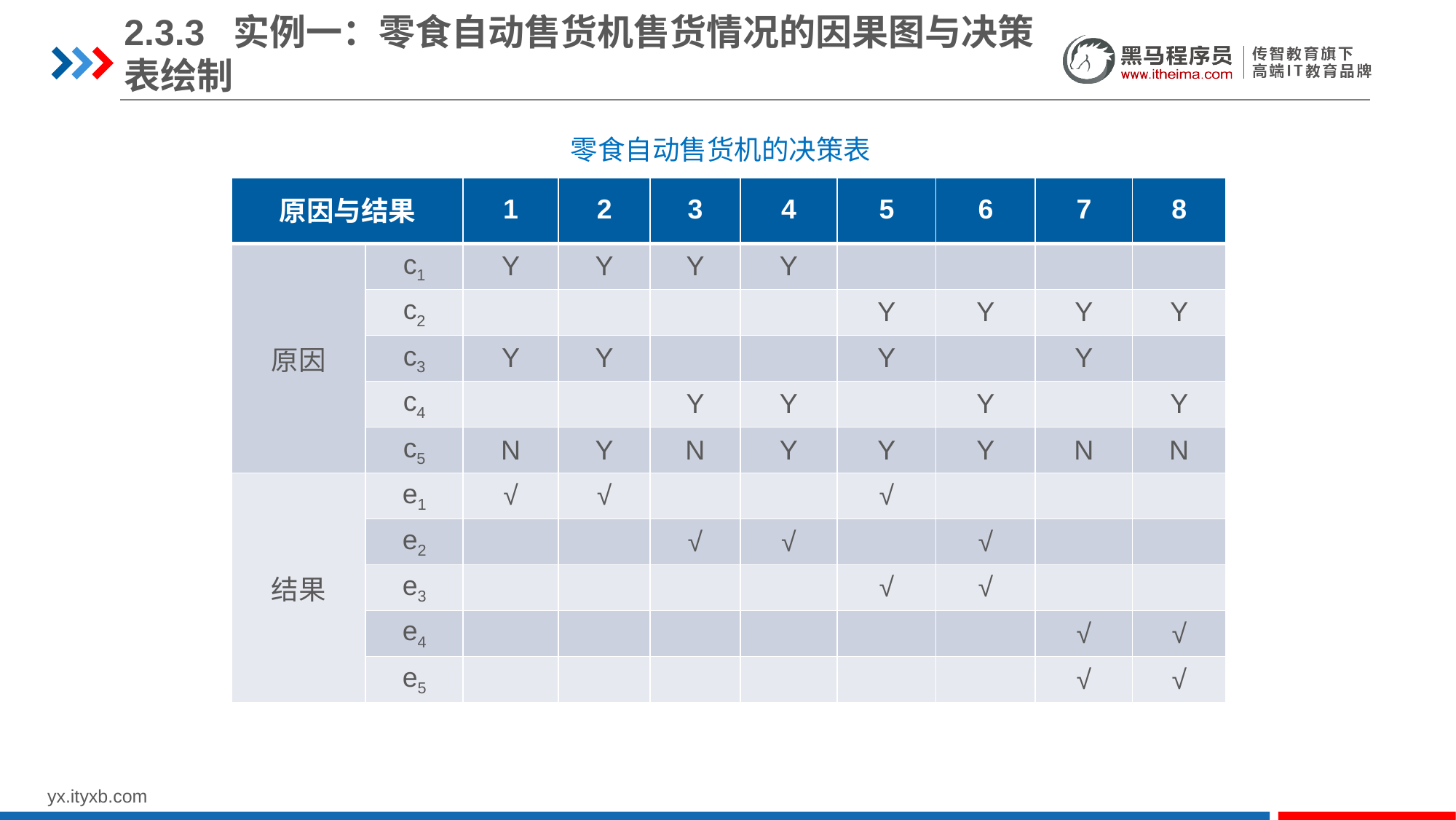

2.3.3	实例一：零食自动售货机售货情况的因果图与决策表绘制
零食自动售货机的决策表
| 原因与结果 |  | 1 | 2 | 3 | 4 | 5 | 6 | 7 | 8 |
| --- | --- | --- | --- | --- | --- | --- | --- | --- | --- |
| 原因 | c1 | Y | Y | Y | Y |  |  |  |  |
|  | c2 |  |  |  |  | Y | Y | Y | Y |
|  | c3 | Y | Y |  |  | Y |  | Y |  |
|  | c4 |  |  | Y | Y |  | Y |  | Y |
|  | c5 | N | Y | N | Y | Y | Y | N | N |
| 结果 | e1 | √ | √ |  |  | √ |  |  |  |
|  | e2 |  |  | √ | √ |  | √ |  |  |
|  | e3 |  |  |  |  | √ | √ |  |  |
|  | e4 |  |  |  |  |  |  | √ | √ |
|  | e5 |  |  |  |  |  |  | √ | √ |